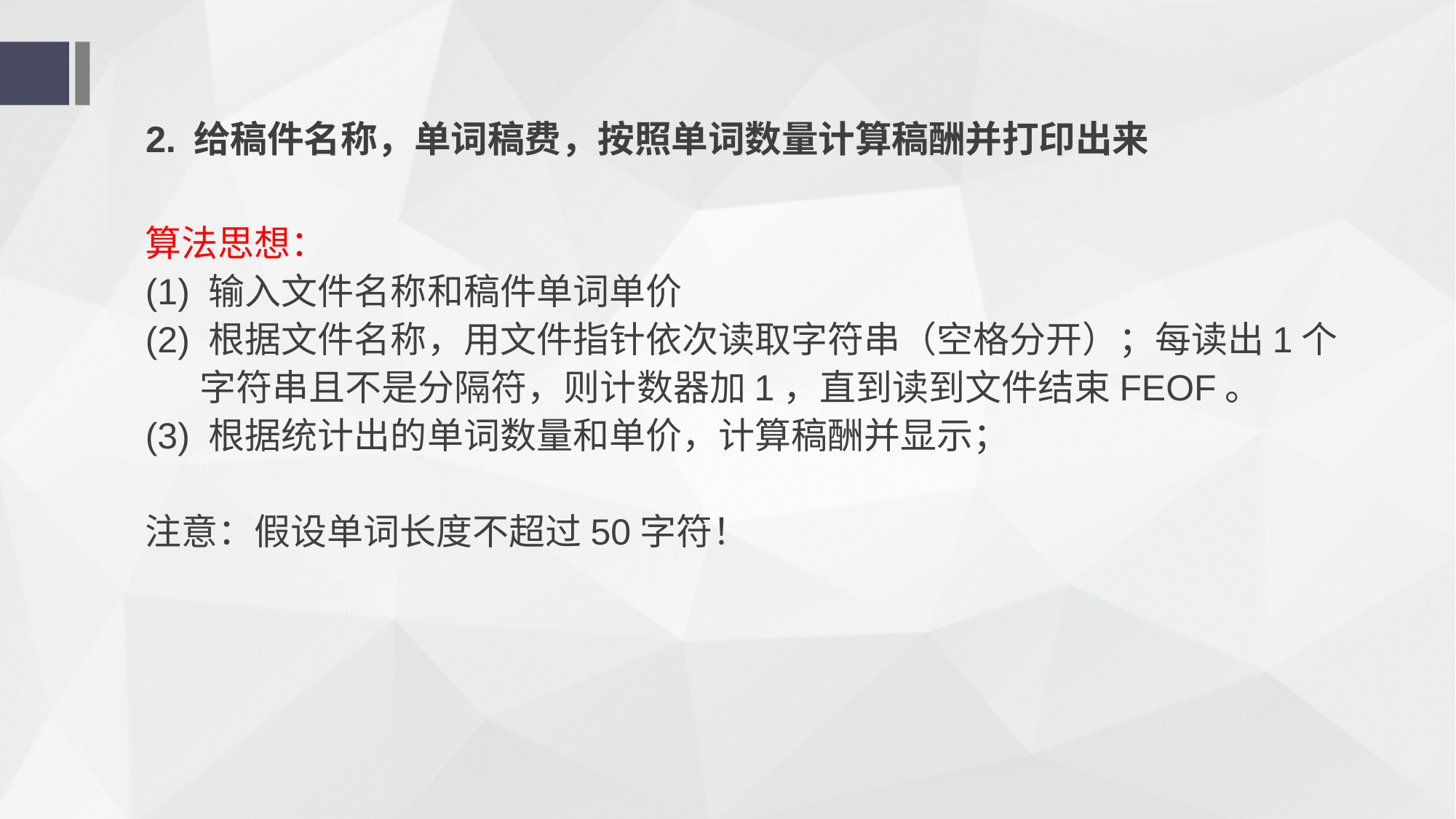

# 2. 给稿件名称，单词稿费，按照单词数量计算稿酬并打印出来
算法思想：
(1) 输入文件名称和稿件单词单价
(2) 根据文件名称，用文件指针依次读取字符串（空格分开）；每读出1个字符串且不是分隔符，则计数器加1，直到读到文件结束FEOF。
(3) 根据统计出的单词数量和单价，计算稿酬并显示；

注意：假设单词长度不超过50字符！